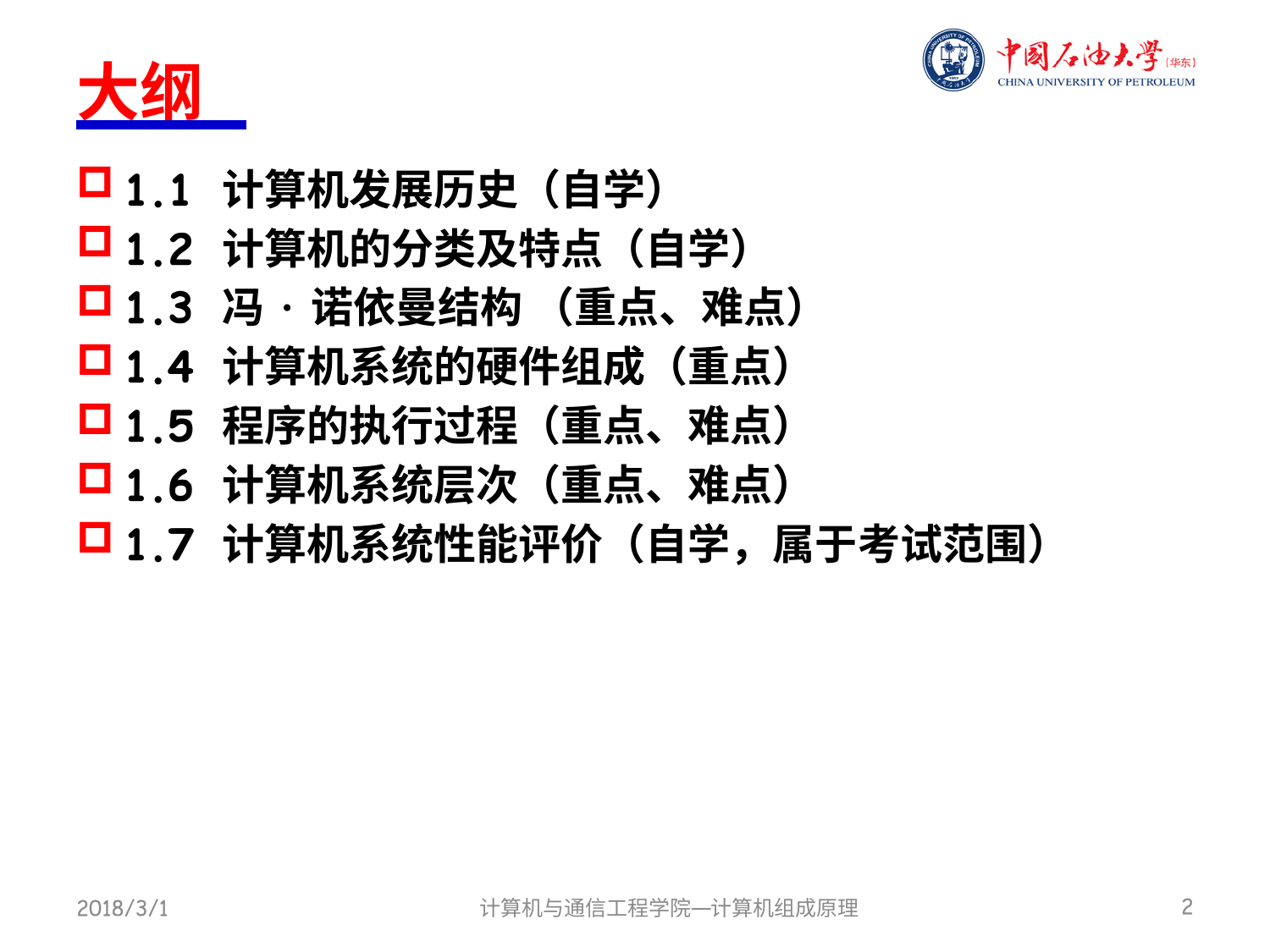

# 大纲
1.1 计算机发展历史（自学）
1.2 计算机的分类及特点（自学）
1.3 冯·诺依曼结构 （重点、难点）
1.4 计算机系统的硬件组成（重点）
1.5 程序的执行过程（重点、难点）
1.6 计算机系统层次（重点、难点）
1.7 计算机系统性能评价（自学，属于考试范围）
2018/3/1
计算机与通信工程学院—计算机组成原理
2